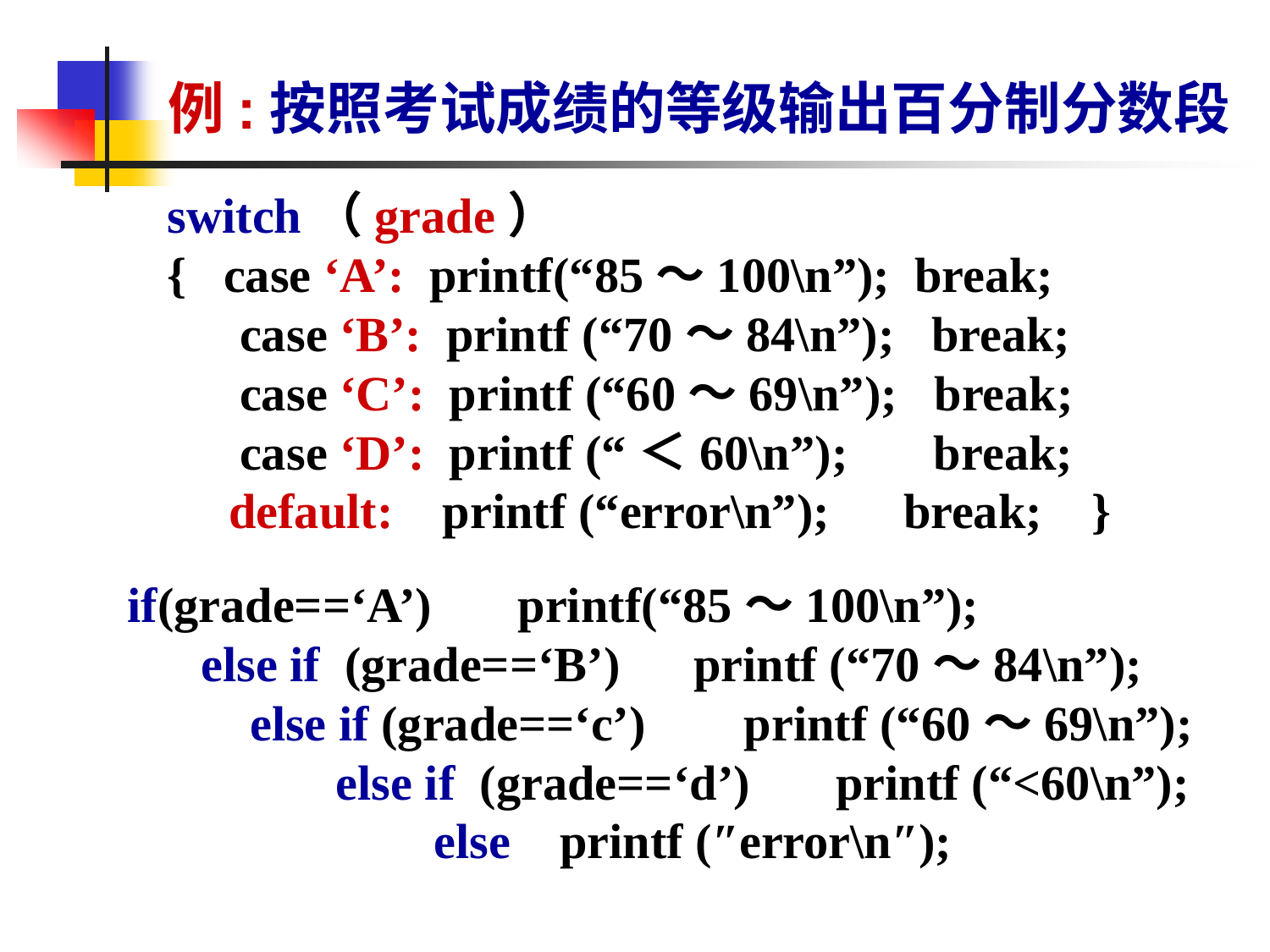

# 例:按照考试成绩的等级输出百分制分数段
switch（grade）
{   case ‘A’:  printf(“85～100\n”);  break;
　 case ‘B’:  printf (“70～84\n”);   break;
　 case ‘C’:  printf (“60～69\n”);   break;
　 case ‘D’:  printf (“＜60\n”);       break;
     default:    printf (“error\n”);      break;    }
if(grade==‘A’)       printf(“85～100\n”);
      else if  (grade==‘B’)      printf (“70～84\n”);
          else if (grade==‘c’)        printf (“60～69\n”);
                 else if  (grade==‘d’)       printf (“<60\n”);
                         else    printf (″error\n″);